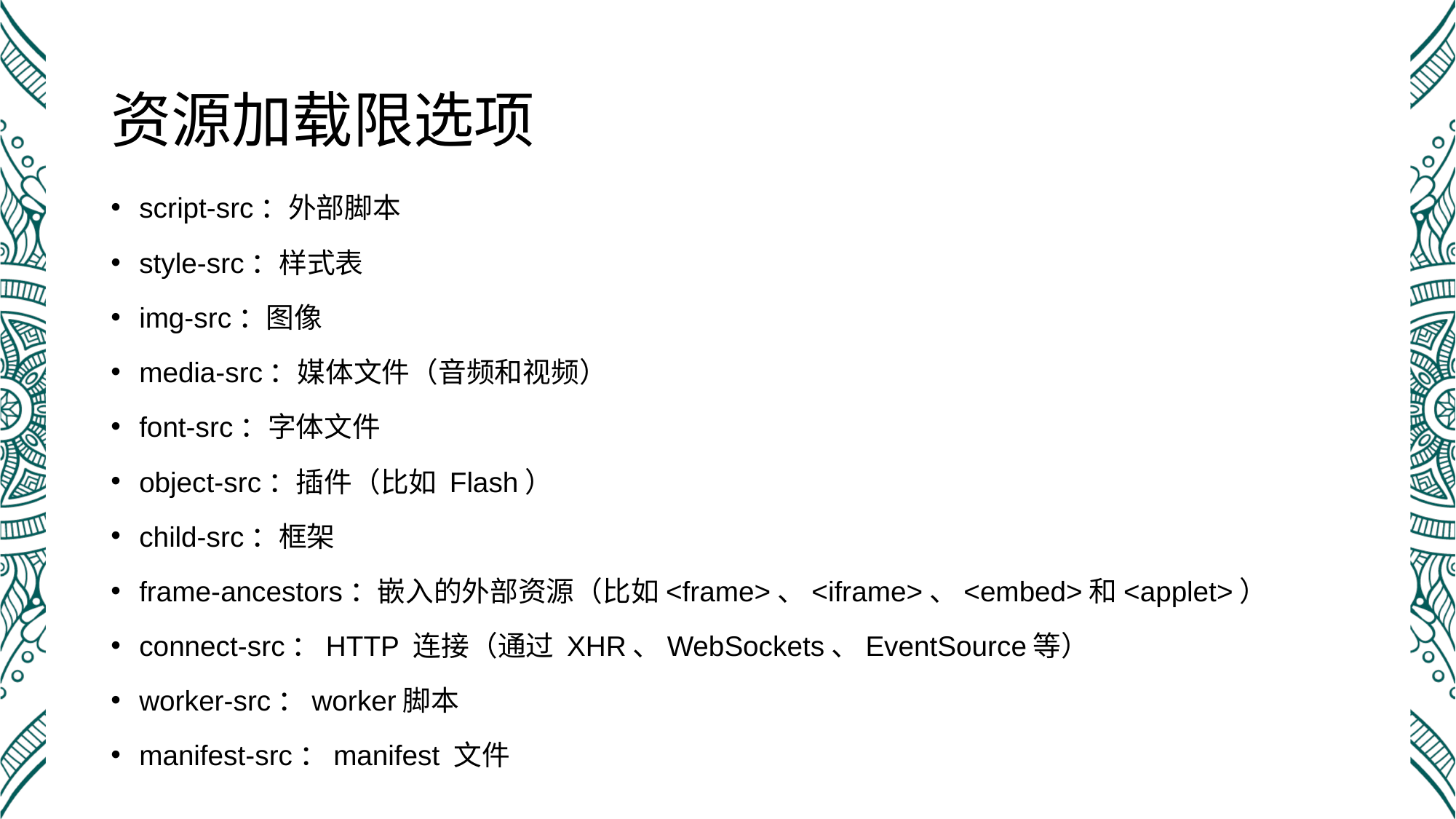

# 资源加载限选项
script-src：外部脚本
style-src：样式表
img-src：图像
media-src：媒体文件（音频和视频）
font-src：字体文件
object-src：插件（比如 Flash）
child-src：框架
frame-ancestors：嵌入的外部资源（比如<frame>、<iframe>、<embed>和<applet>）
connect-src：HTTP 连接（通过 XHR、WebSockets、EventSource等）
worker-src：worker脚本
manifest-src：manifest 文件